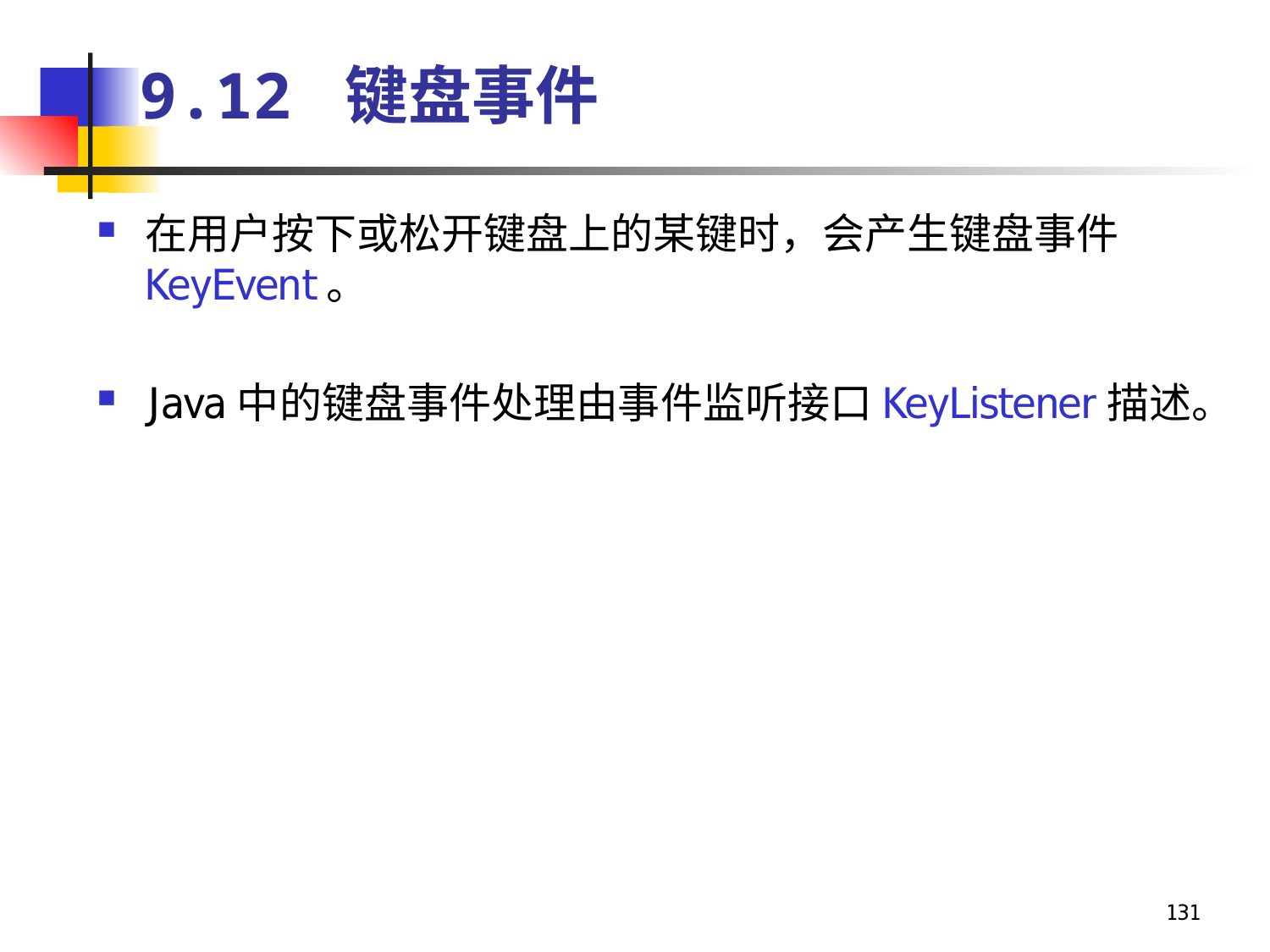

# 9.12 键盘事件
在用户按下或松开键盘上的某键时，会产生键盘事件KeyEvent。

Java中的键盘事件处理由事件监听接口KeyListener描述。